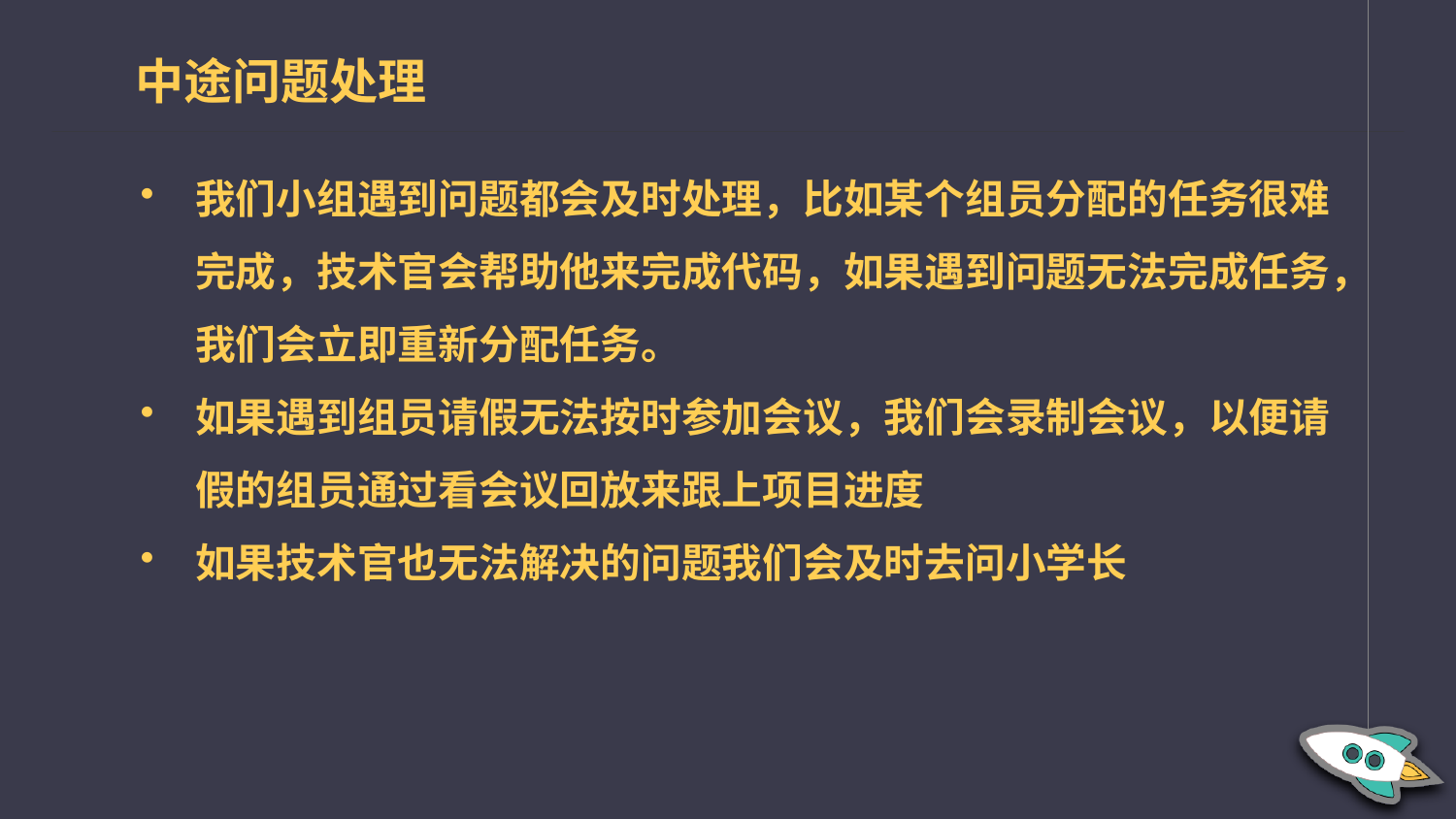

中途问题处理
我们小组遇到问题都会及时处理，比如某个组员分配的任务很难完成，技术官会帮助他来完成代码，如果遇到问题无法完成任务，我们会立即重新分配任务。
如果遇到组员请假无法按时参加会议，我们会录制会议，以便请假的组员通过看会议回放来跟上项目进度
如果技术官也无法解决的问题我们会及时去问小学长